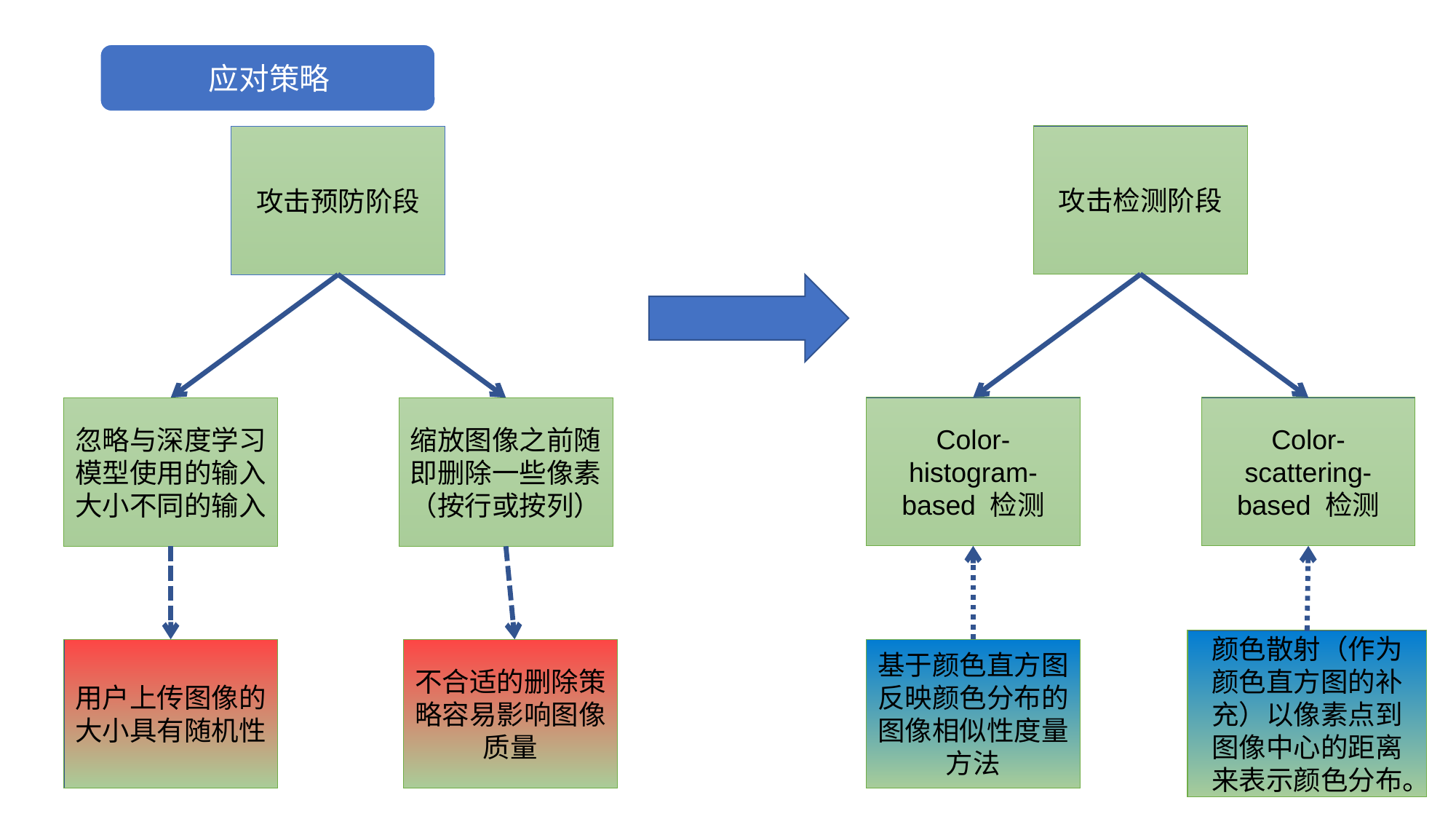

应对策略
攻击检测阶段
攻击预防阶段

Color-histogram-based 检测
Color-scattering-based 检测
忽略与深度学习模型使用的输入大小不同的输入
缩放图像之前随即删除一些像素（按行或按列）
颜色散射（作为颜色直方图的补充）以像素点到图像中心的距离来表示颜色分布。
用户上传图像的大小具有随机性
不合适的删除策略容易影响图像质量
基于颜色直方图反映颜色分布的图像相似性度量方法